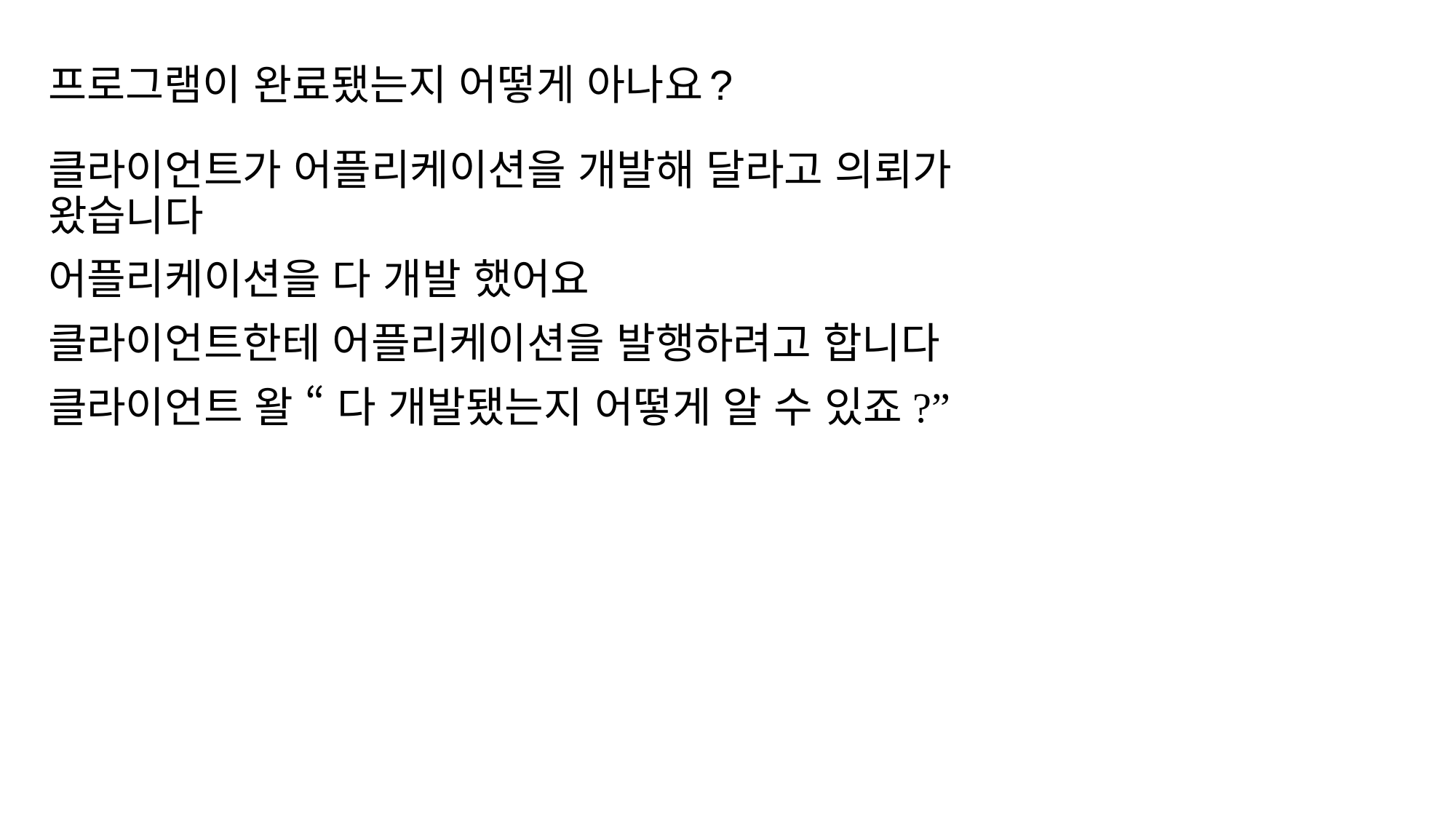

# 프로그램이 완료됐는지 어떻게 아나요?
클라이언트가 어플리케이션을 개발해 달라고 의뢰가 왔습니다
어플리케이션을 다 개발 했어요
클라이언트한테 어플리케이션을 발행하려고 합니다
클라이언트 왈 “ 다 개발됐는지 어떻게 알 수 있죠?”